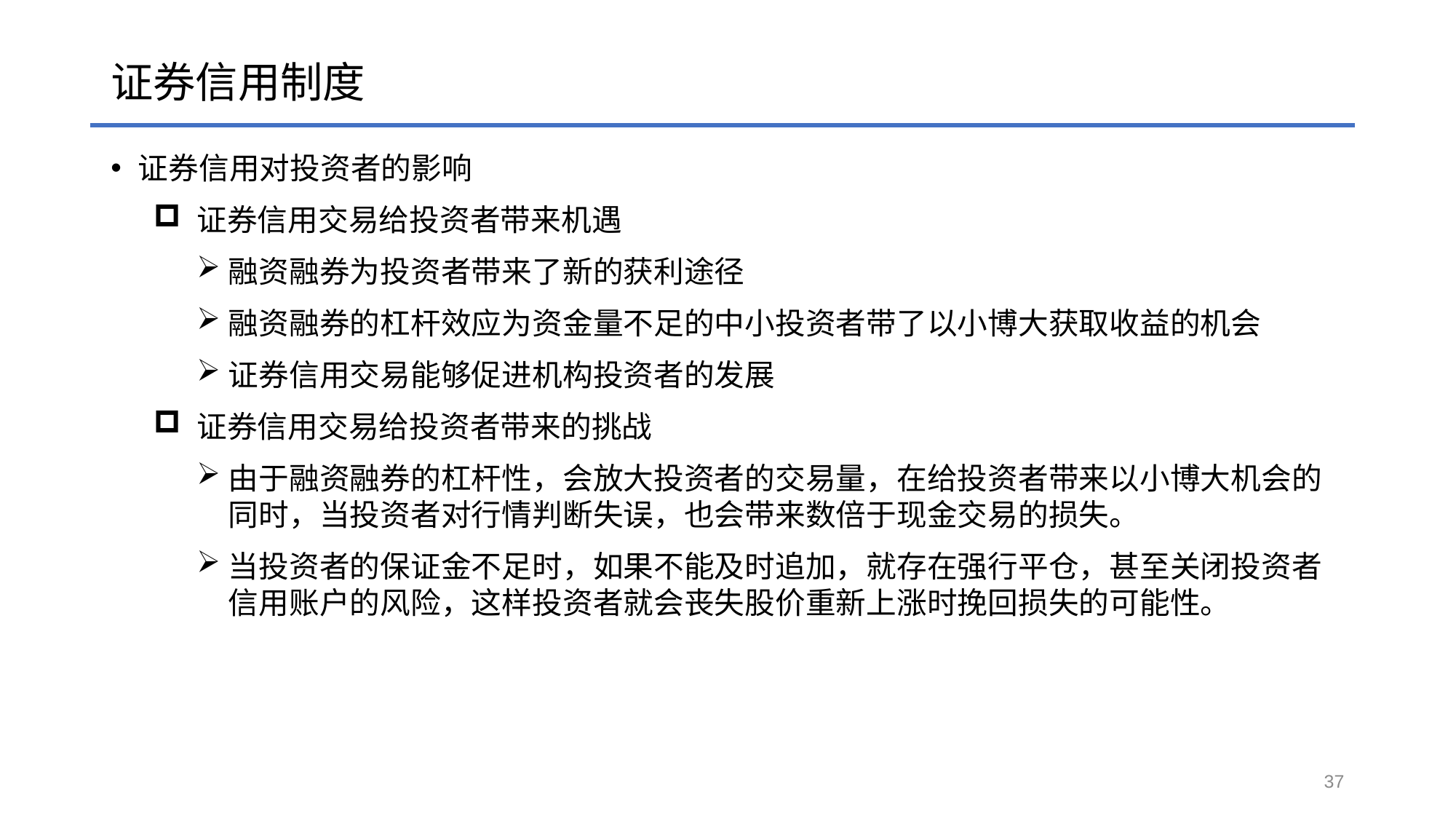

# 证券信用制度
证券信用对投资者的影响
证券信用交易给投资者带来机遇
融资融券为投资者带来了新的获利途径
融资融券的杠杆效应为资金量不足的中小投资者带了以小博大获取收益的机会
证券信用交易能够促进机构投资者的发展
证券信用交易给投资者带来的挑战
由于融资融券的杠杆性，会放大投资者的交易量，在给投资者带来以小博大机会的同时，当投资者对行情判断失误，也会带来数倍于现金交易的损失。
当投资者的保证金不足时，如果不能及时追加，就存在强行平仓，甚至关闭投资者信用账户的风险，这样投资者就会丧失股价重新上涨时挽回损失的可能性。
37